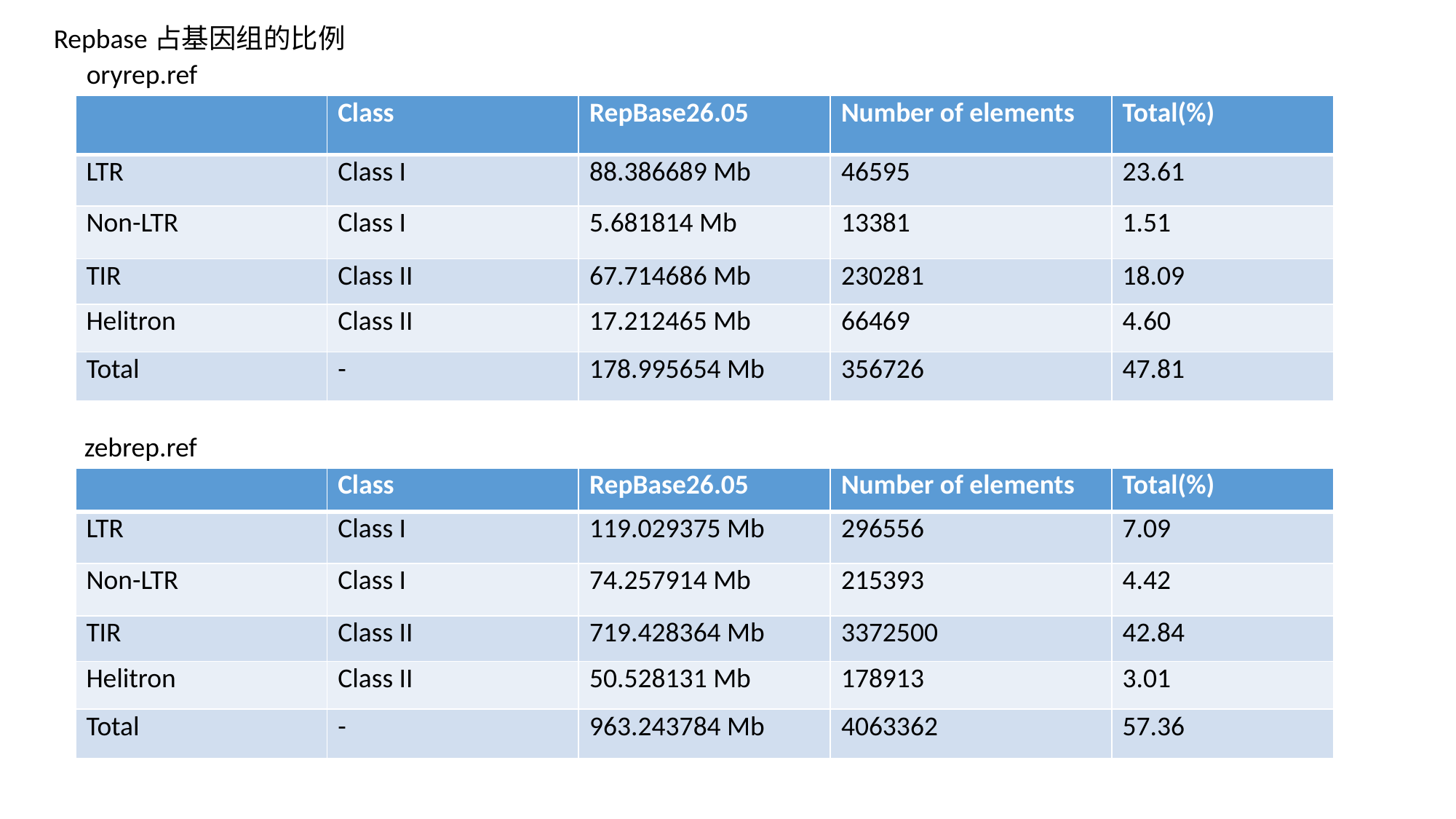

Repbase占基因组的比例
oryrep.ref
|  | Class | RepBase26.05 | Number of elements | Total(%) |
| --- | --- | --- | --- | --- |
| LTR | Class I | 88.386689 Mb | 46595 | 23.61 |
| Non-LTR | Class I | 5.681814 Mb | 13381 | 1.51 |
| TIR | Class II | 67.714686 Mb | 230281 | 18.09 |
| Helitron | Class II | 17.212465 Mb | 66469 | 4.60 |
| Total | - | 178.995654 Mb | 356726 | 47.81 |
zebrep.ref
|  | Class | RepBase26.05 | Number of elements | Total(%) |
| --- | --- | --- | --- | --- |
| LTR | Class I | 119.029375 Mb | 296556 | 7.09 |
| Non-LTR | Class I | 74.257914 Mb | 215393 | 4.42 |
| TIR | Class II | 719.428364 Mb | 3372500 | 42.84 |
| Helitron | Class II | 50.528131 Mb | 178913 | 3.01 |
| Total | - | 963.243784 Mb | 4063362 | 57.36 |